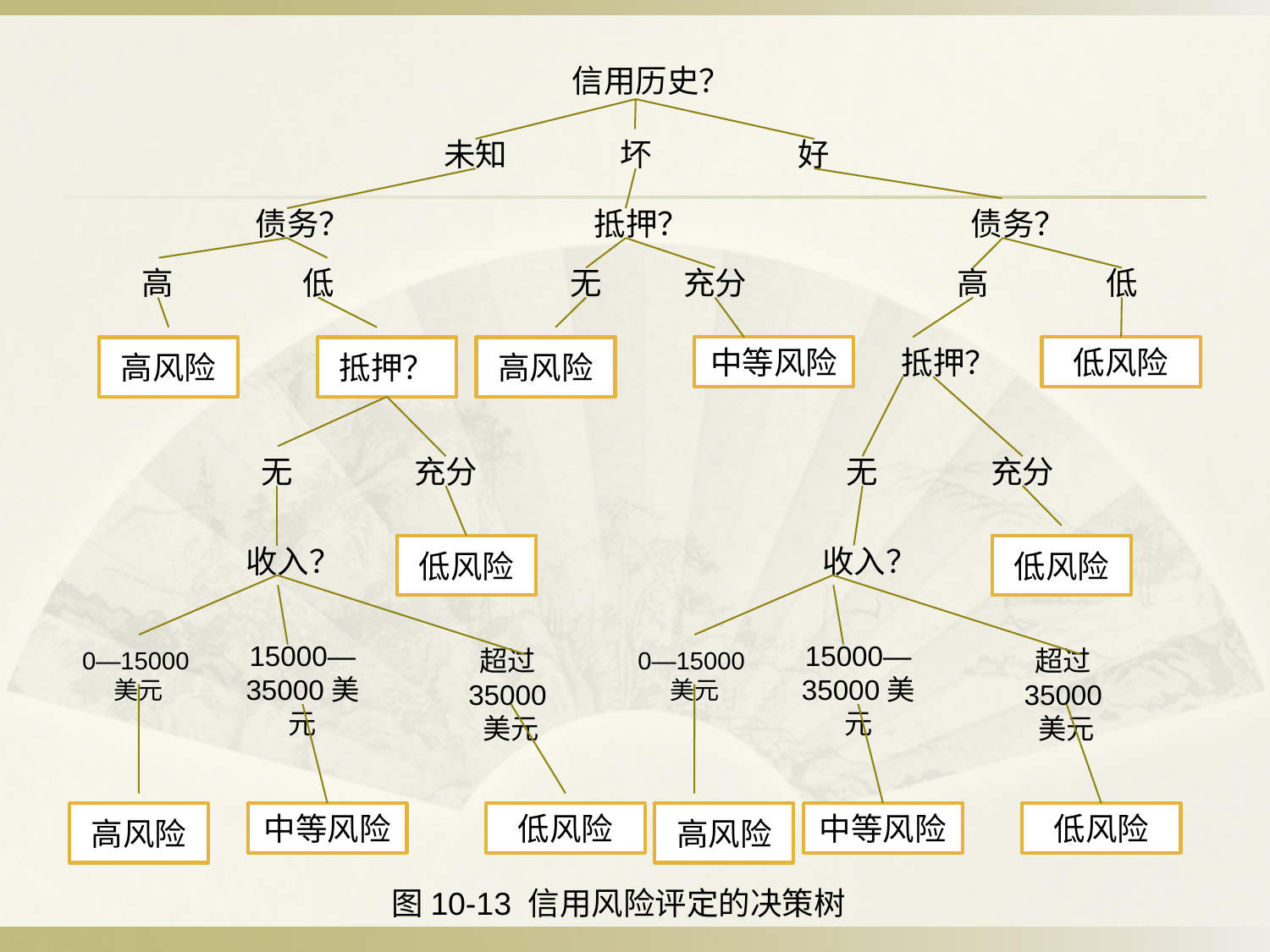

信用历史？
未知
坏
好
债务？
抵押？
债务？
高
低
无
充分
高
低
高风险
抵押？
高风险
中等风险
低风险
抵押？
无
充分
无
充分
低风险
低风险
收入？
收入？
0—15000美元
15000—35000美元
超过35000美元
高风险
中等风险
低风险
0—15000美元
15000—35000美元
超过35000美元
高风险
中等风险
低风险
图10-13 信用风险评定的决策树